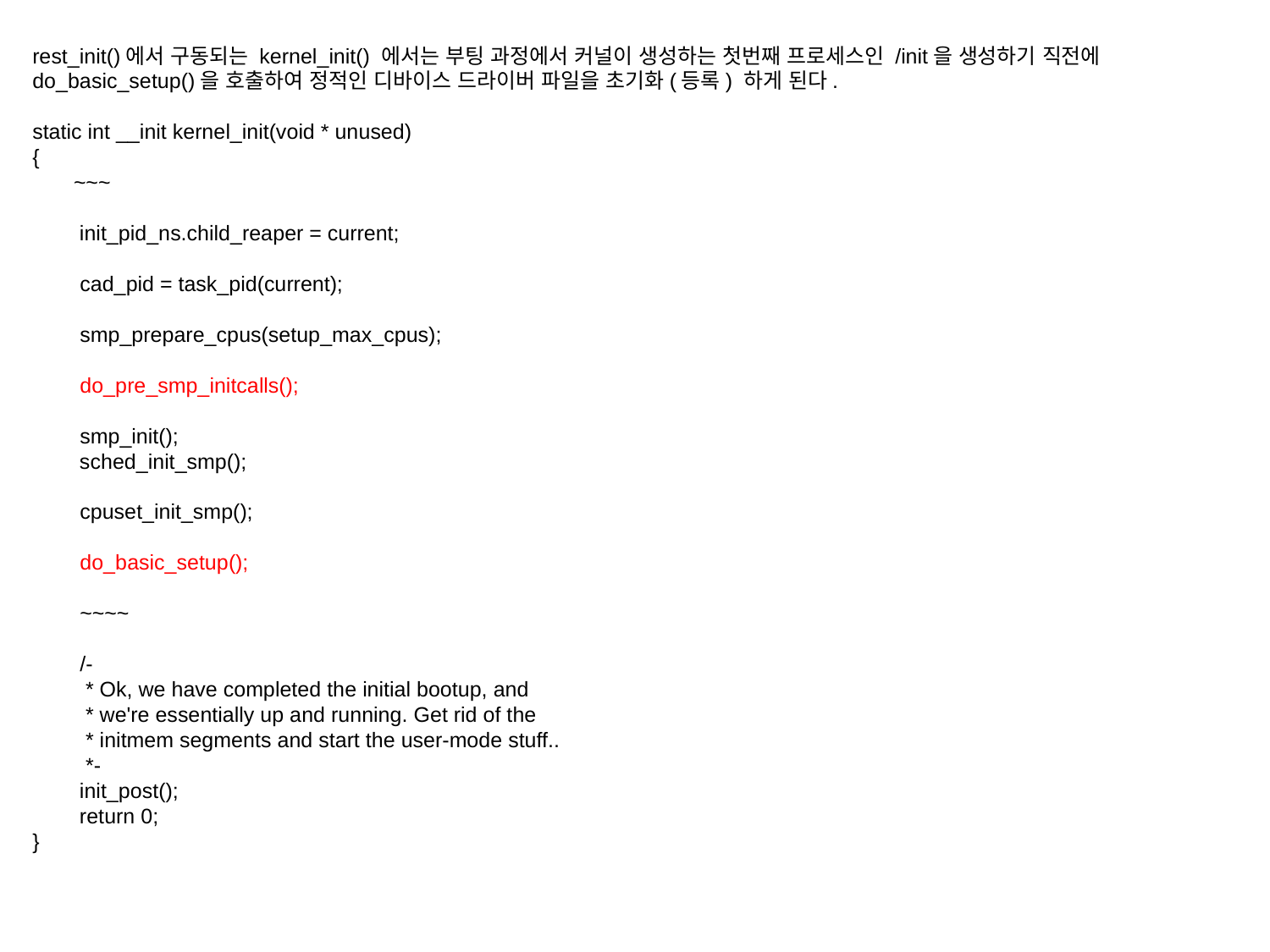

rest_init()에서 구동되는 kernel_init() 에서는 부팅 과정에서 커널이 생성하는 첫번째 프로세스인 /init을 생성하기 직전에 do_basic_setup()을 호출하여 정적인 디바이스 드라이버 파일을 초기화(등록) 하게 된다.

static int __init kernel_init(void * unused)
{
       ~~~
        init_pid_ns.child_reaper = current;

        cad_pid = task_pid(current);

        smp_prepare_cpus(setup_max_cpus);

        do_pre_smp_initcalls();

        smp_init();
        sched_init_smp();

        cpuset_init_smp();

        do_basic_setup();

        ~~~~

        /-
         * Ok, we have completed the initial bootup, and
         * we're essentially up and running. Get rid of the
         * initmem segments and start the user-mode stuff..
         *-
        init_post();
        return 0;
}